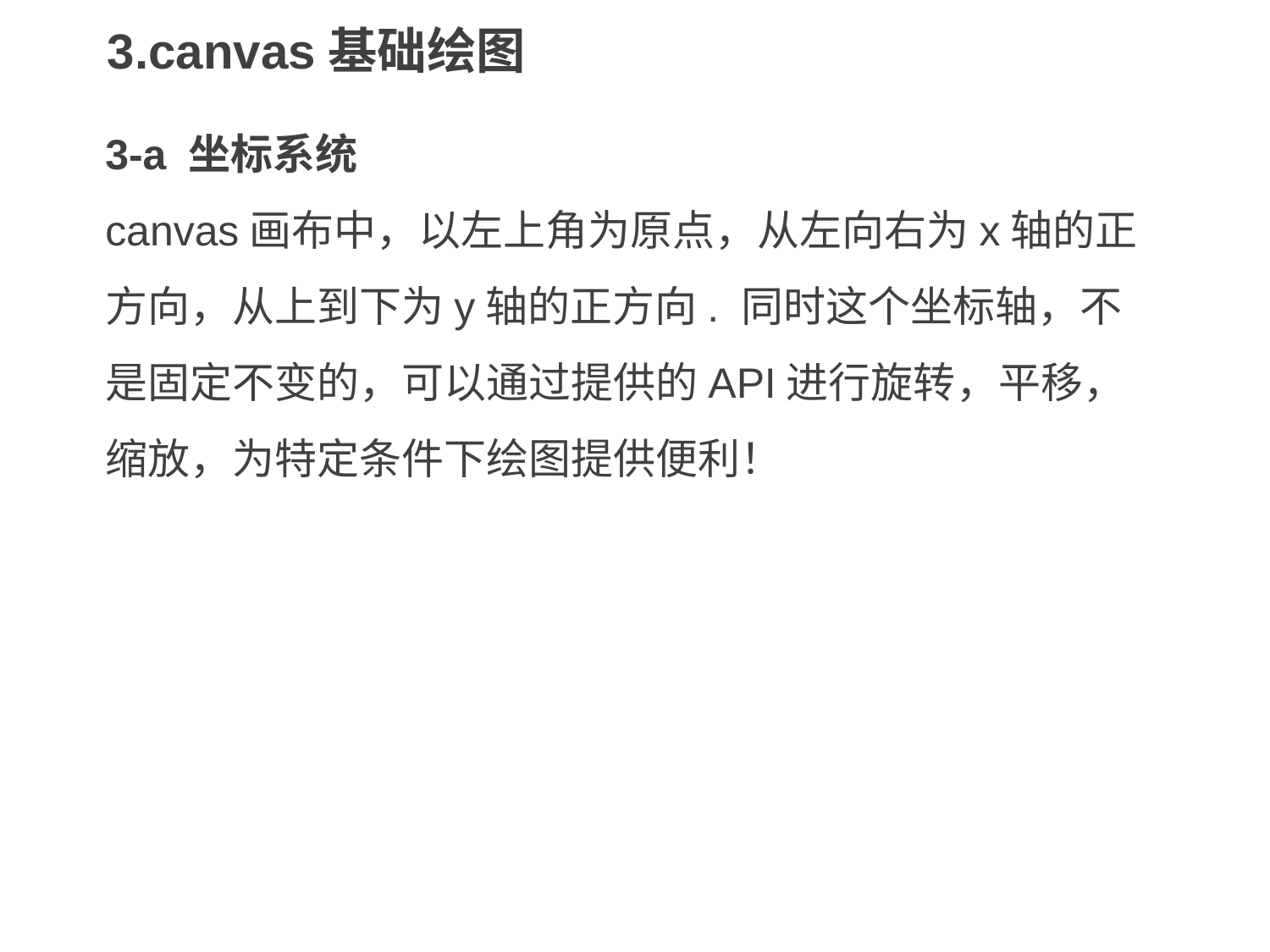

3.canvas基础绘图
3-a 坐标系统
canvas画布中，以左上角为原点，从左向右为x轴的正方向，从上到下为y轴的正方向. 同时这个坐标轴，不是固定不变的，可以通过提供的API进行旋转，平移，缩放，为特定条件下绘图提供便利！